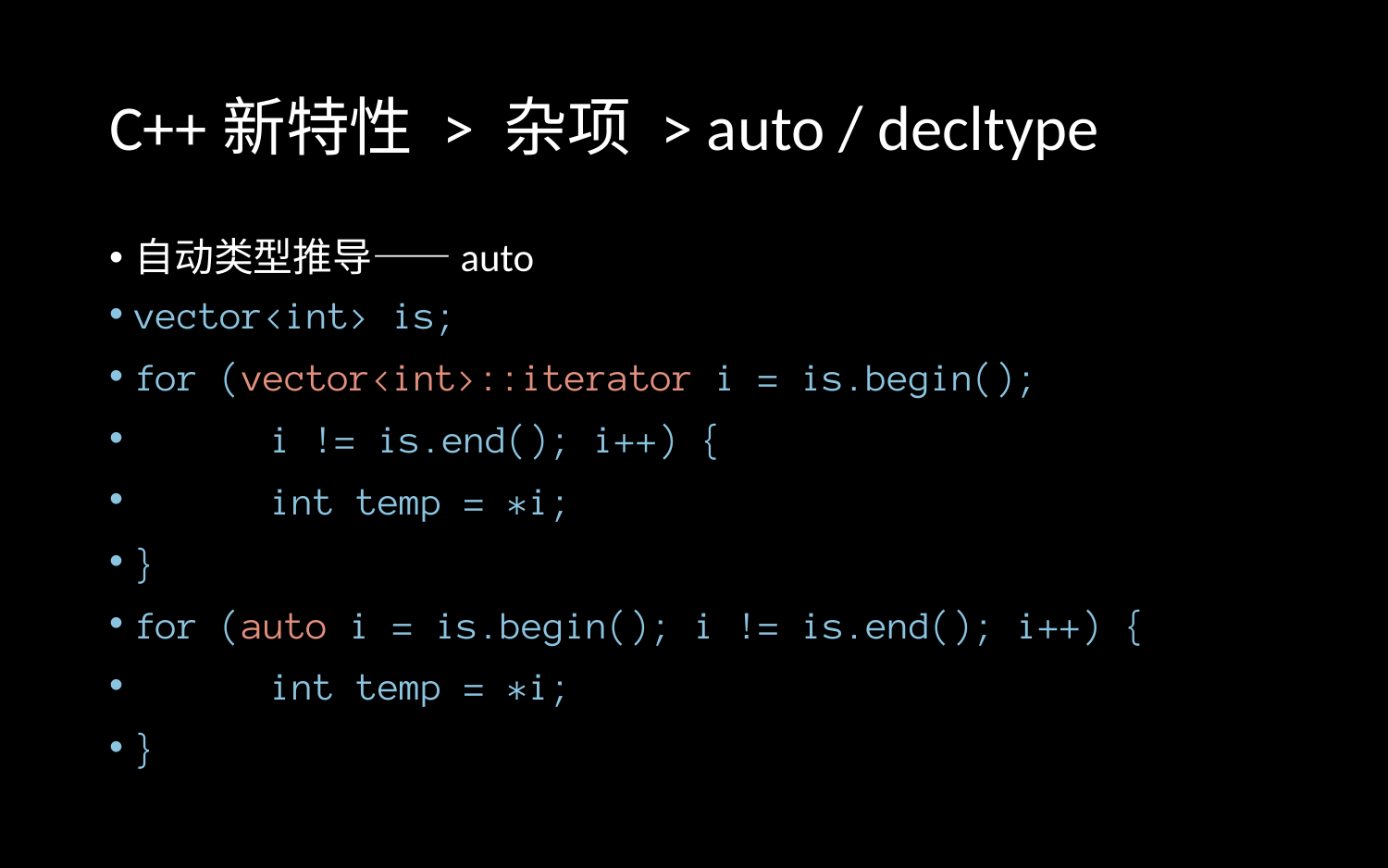

# C++新特性 > 杂项 > auto / decltype
自动类型推导——auto
vector<int> is;
for (vector<int>::iterator i = is.begin();
		i != is.end(); i++) {
	int temp = *i;
}
for (auto i = is.begin(); i != is.end(); i++) {
	int temp = *i;
}